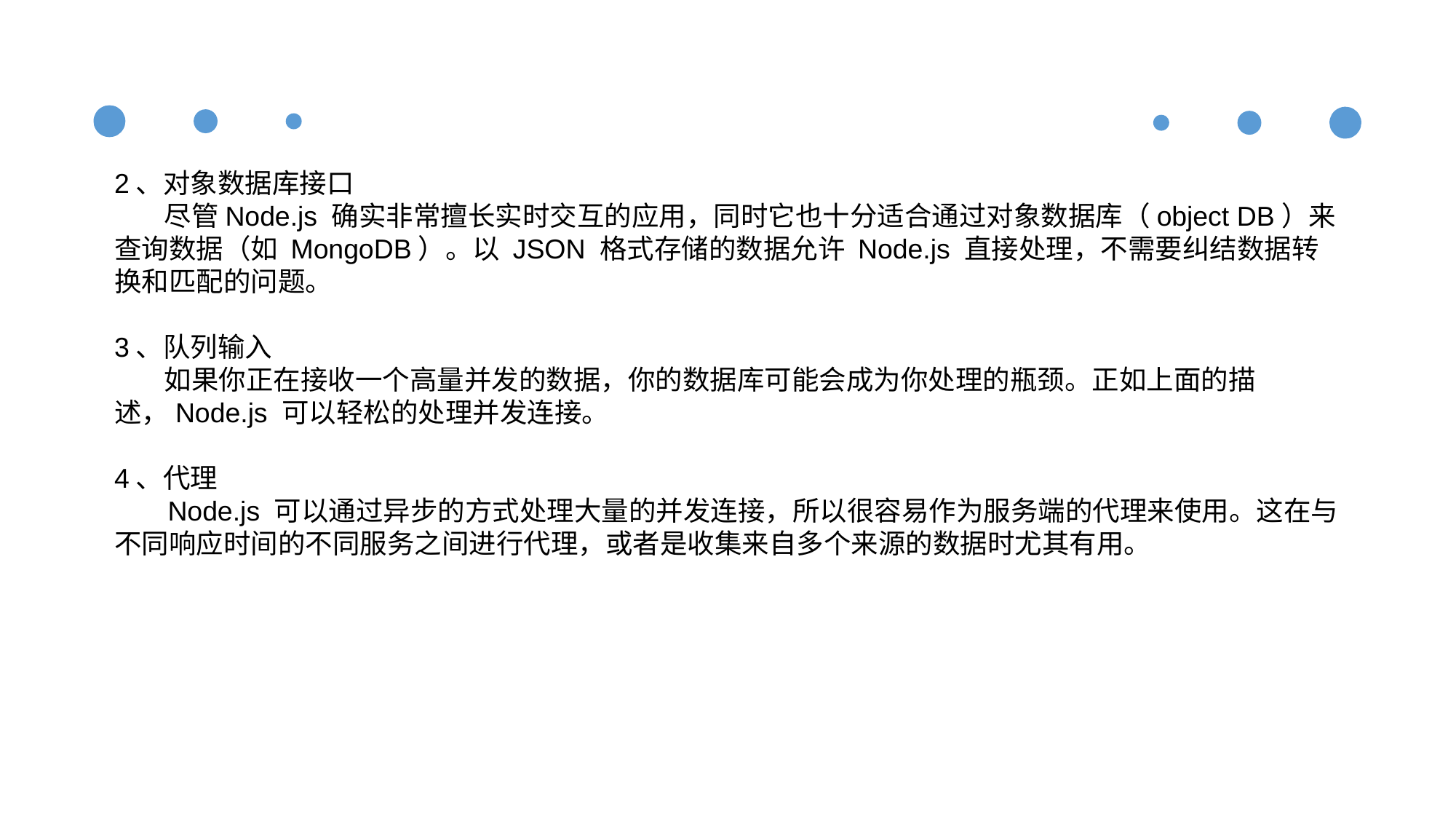

2、对象数据库接口
       尽管Node.js 确实非常擅长实时交互的应用，同时它也十分适合通过对象数据库（object DB）来查询数据（如 MongoDB）。以 JSON 格式存储的数据允许 Node.js 直接处理，不需要纠结数据转换和匹配的问题。

3、队列输入
       如果你正在接收一个高量并发的数据，你的数据库可能会成为你处理的瓶颈。正如上面的描述，Node.js 可以轻松的处理并发连接。

4、代理
       Node.js 可以通过异步的方式处理大量的并发连接，所以很容易作为服务端的代理来使用。这在与不同响应时间的不同服务之间进行代理，或者是收集来自多个来源的数据时尤其有用。